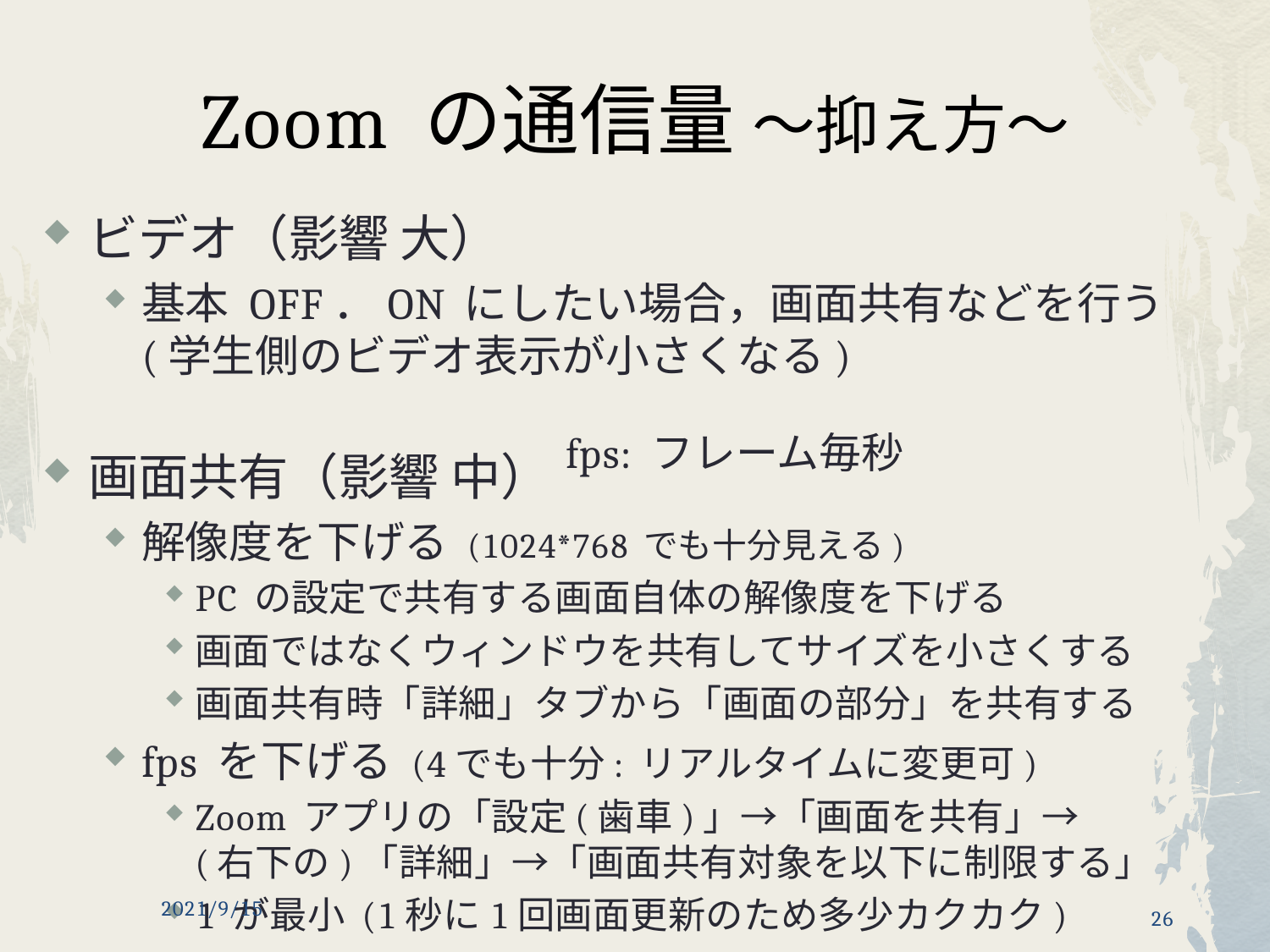

# Zoom の通信量 ～抑え方～

ビデオ（影響 大）
基本 OFF．ON にしたい場合，画面共有などを行う (学生側のビデオ表示が小さくなる)

画面共有（影響 中）
解像度を下げる (1024*768 でも十分見える)
PC の設定で共有する画面自体の解像度を下げる
画面ではなくウィンドウを共有してサイズを小さくする
画面共有時「詳細」タブから「画面の部分」を共有する
fps を下げる (4でも十分: リアルタイムに変更可)
Zoom アプリの「設定(歯車)」→「画面を共有」→
(右下の)「詳細」→「画面共有対象を以下に制限する」
1 が最小 (1秒に1回画面更新のため多少カクカク)
fps: フレーム毎秒
2021/9/15
26